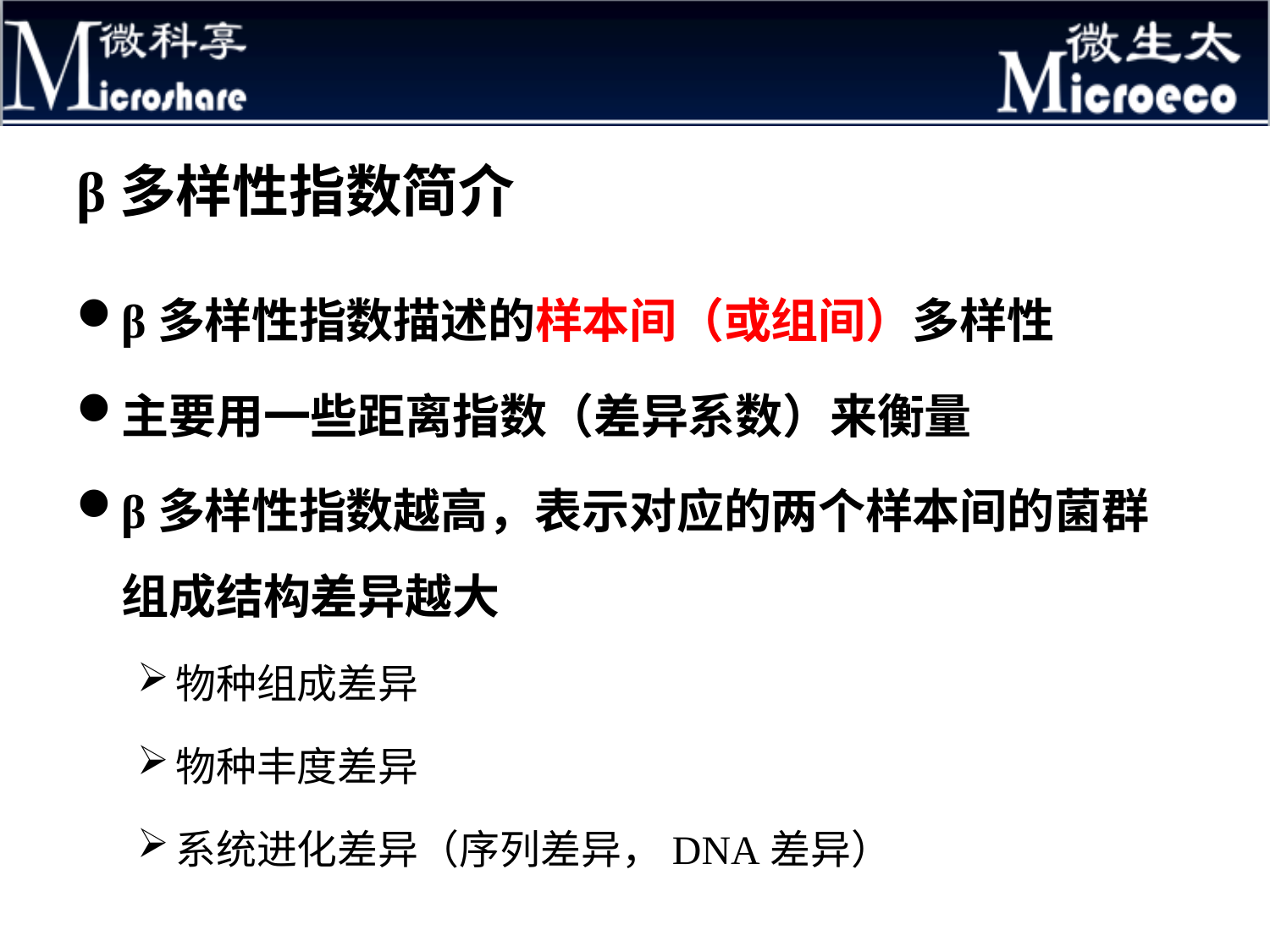

# β多样性指数简介
β多样性指数描述的样本间（或组间）多样性
主要用一些距离指数（差异系数）来衡量
β多样性指数越高，表示对应的两个样本间的菌群组成结构差异越大
物种组成差异
物种丰度差异
系统进化差异（序列差异，DNA差异）